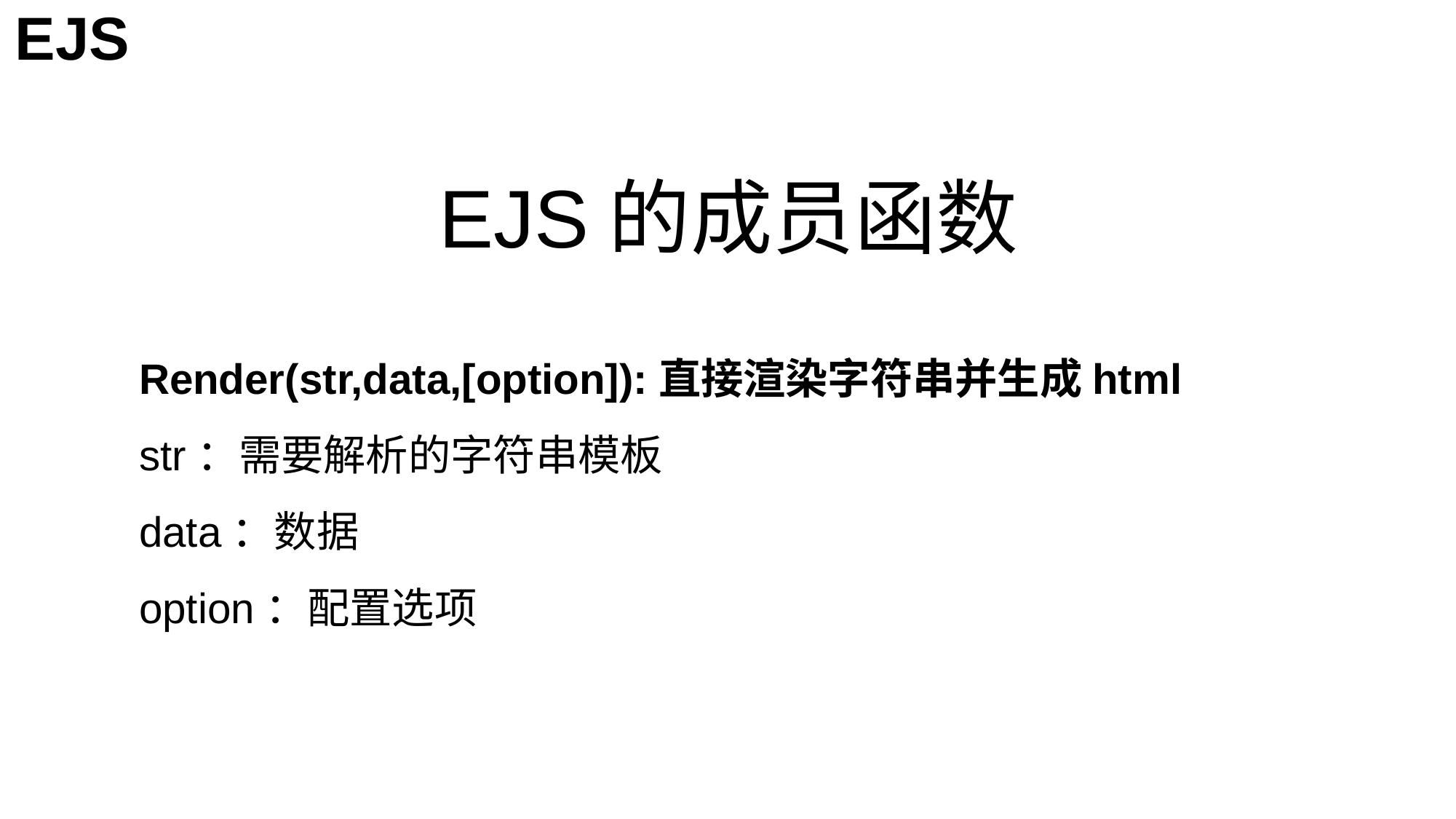

# EJS
EJS的成员函数
Render(str,data,[option]):直接渲染字符串并生成html
str：需要解析的字符串模板
data：数据
option：配置选项